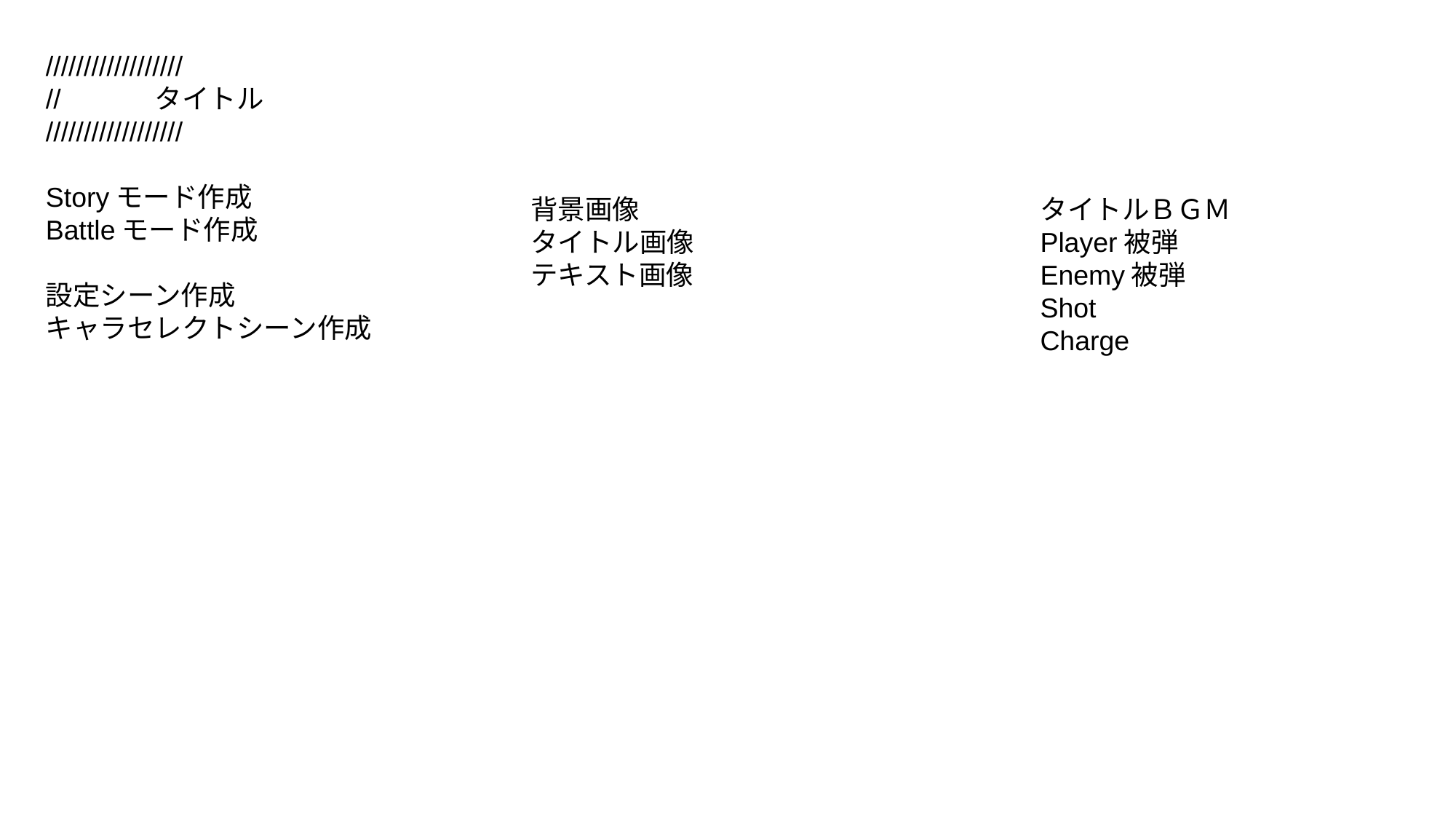

//////////////////
//	タイトル
//////////////////

Storyモード作成
Battleモード作成

設定シーン作成
キャラセレクトシーン作成

背景画像
タイトル画像
テキスト画像
タイトルＢＧＭ
Player被弾
Enemy被弾
Shot
Charge